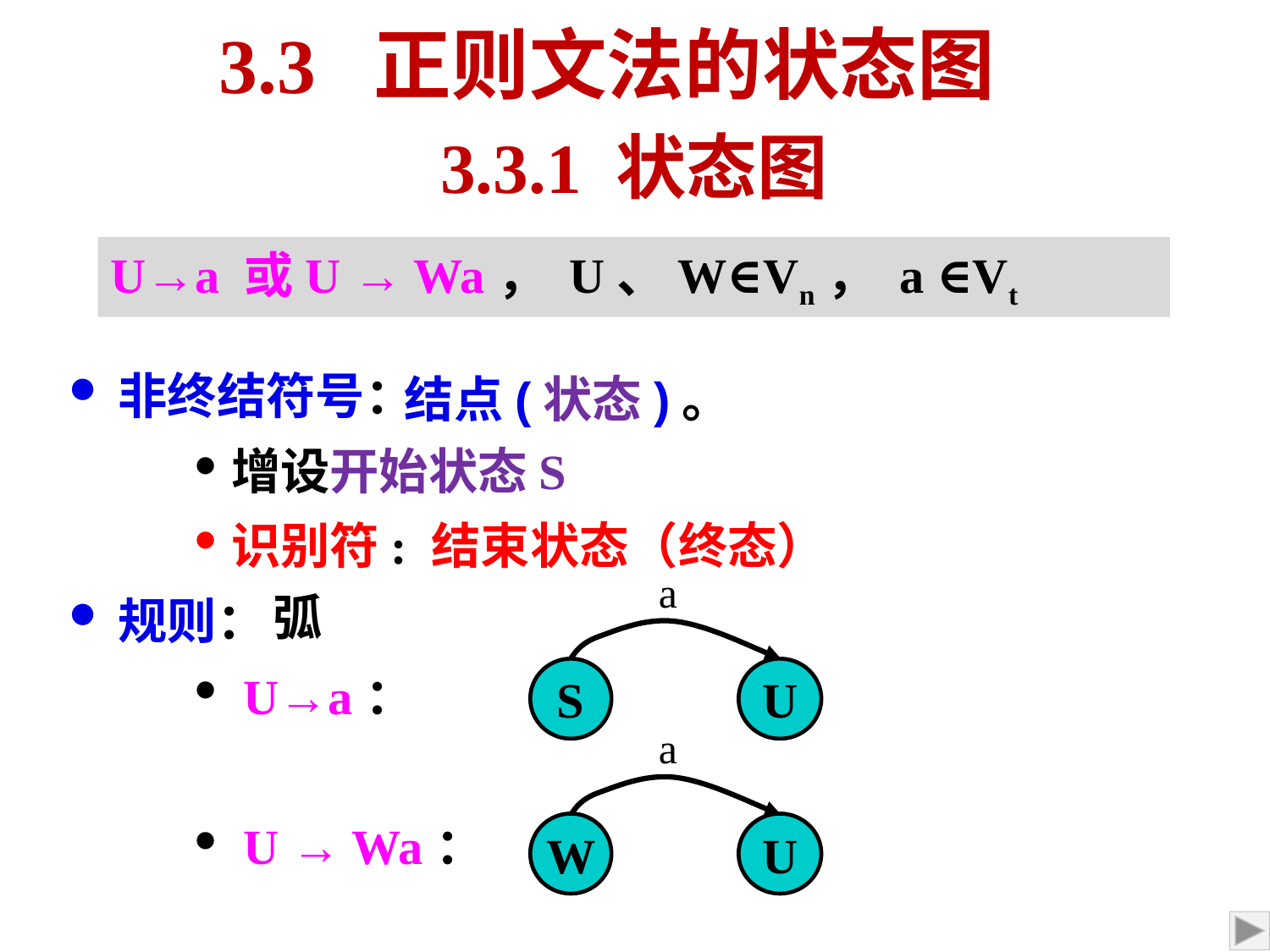

3.3  正则文法的状态图
# 3.3.1 状态图
U→a 或U → Wa， U、W∈Vn， a ∈Vt
非终结符号：
增设开始状态S
识别符: 结束状态（终态）
规则：
 U→a：

 U → Wa：
结点(状态)。
a

弧
S
U
a

W
U